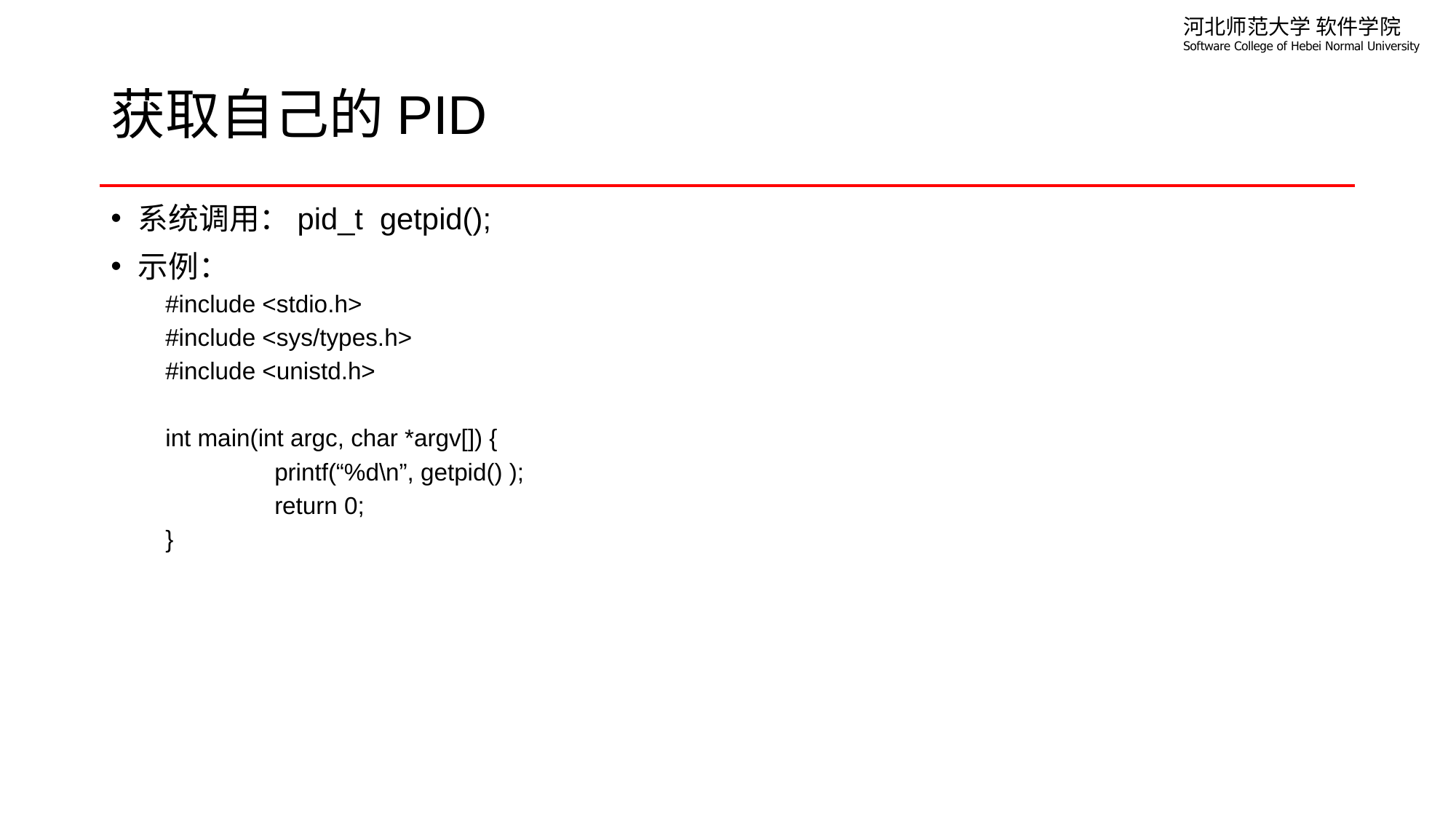

# 获取自己的PID
系统调用：pid_t  getpid();
示例：
#include <stdio.h>
#include <sys/types.h>
#include <unistd.h>

int main(int argc, char *argv[]) {
	printf(“%d\n”, getpid() );
	return 0;
}